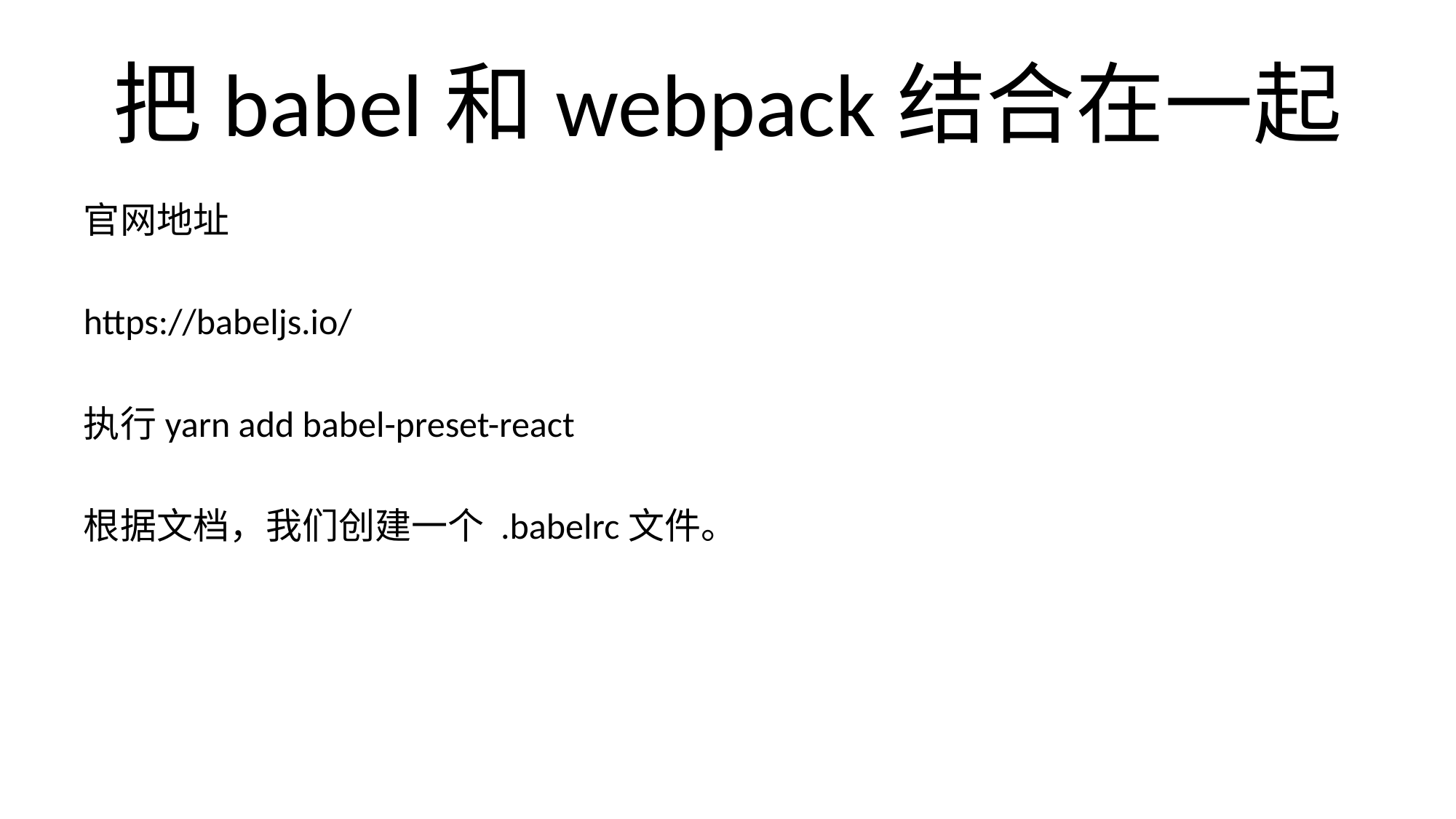

# 把babel和webpack结合在一起
官网地址

https://babeljs.io/

执行yarn add babel-preset-react

根据文档，我们创建一个 .babelrc文件。